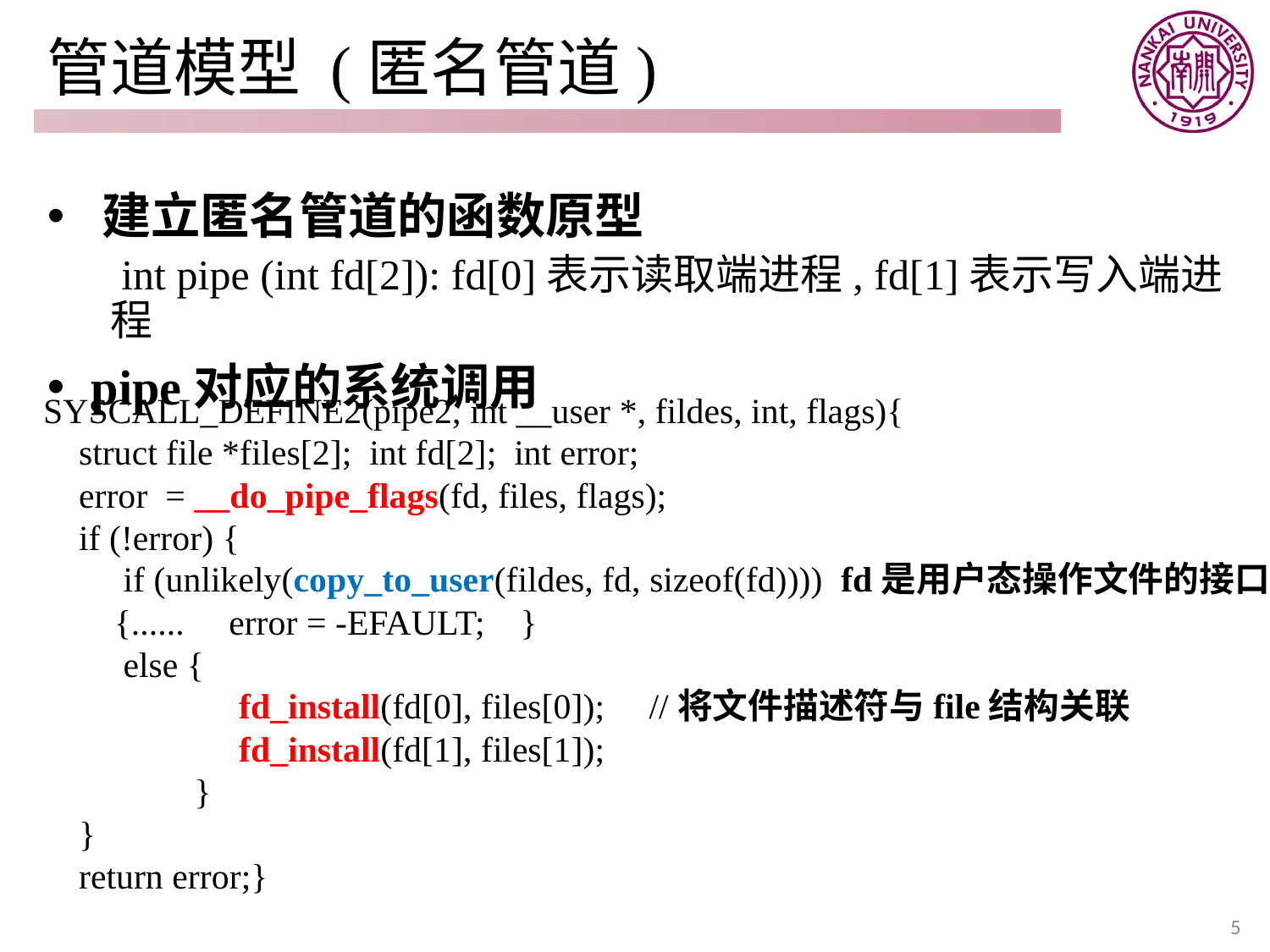

# 管道模型 (匿名管道)
 建立匿名管道的函数原型
 int pipe (int fd[2]): fd[0]表示读取端进程, fd[1]表示写入端进程
 pipe对应的系统调用

SYSCALL_DEFINE2(pipe2, int __user *, fildes, int, flags){
    struct file *files[2];  int fd[2];  int error;
    error  = __do_pipe_flags(fd, files, flags);
    if (!error) {
         if (unlikely(copy_to_user(fildes, fd, sizeof(fd))))  fd是用户态操作文件的接口
        {......     error = -EFAULT;    }
         else {
                      fd_install(fd[0], files[0]);     //将文件描述符与file结构关联
                      fd_install(fd[1], files[1]);
                 }
    }
    return error;}
5